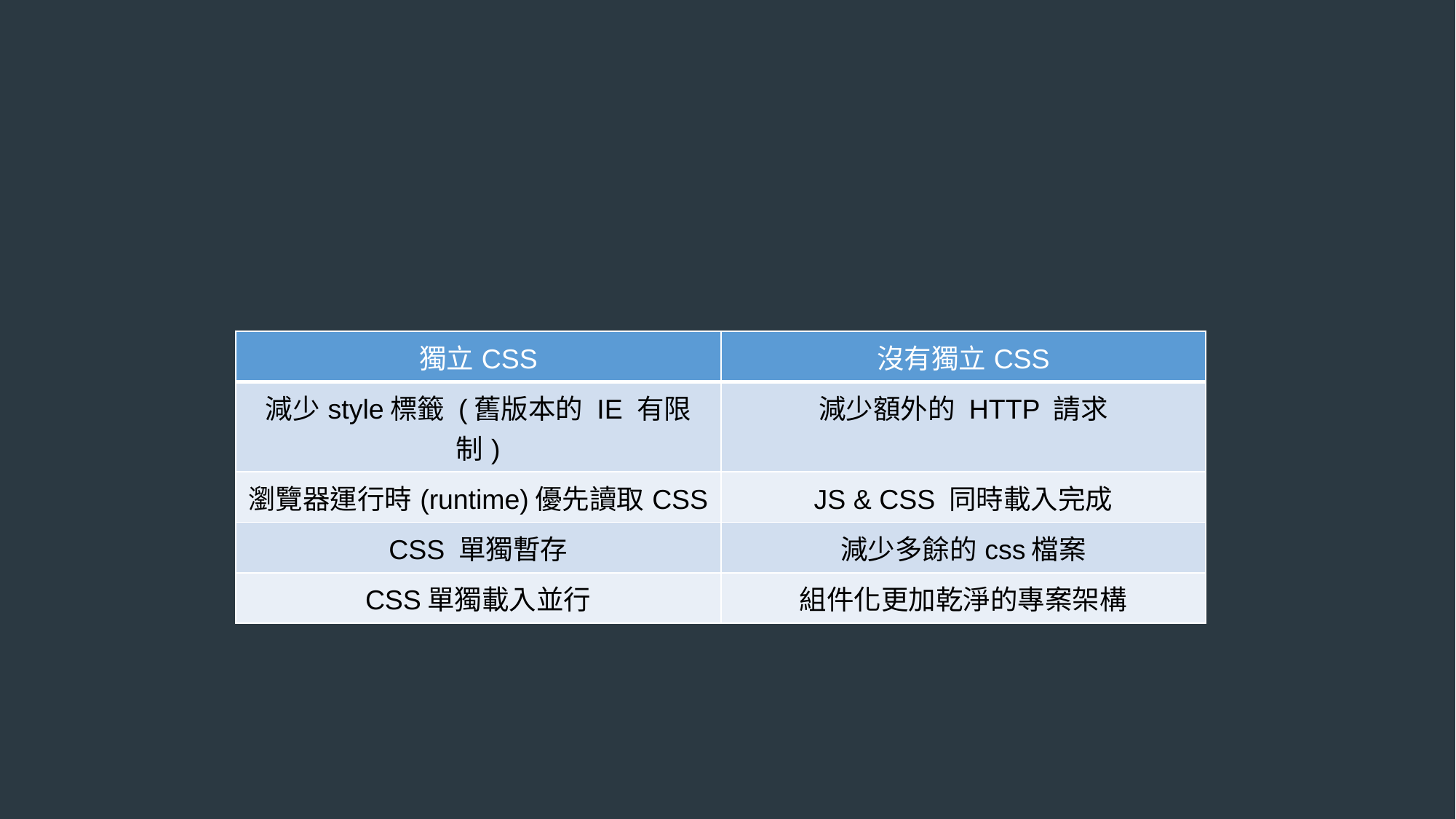

| 獨立CSS | 沒有獨立CSS |
| --- | --- |
| 減少style標籤 (舊版本的 IE 有限制) | 減少額外的 HTTP 請求 |
| 瀏覽器運行時(runtime)優先讀取CSS | JS & CSS 同時載入完成 |
| CSS 單獨暫存 | 減少多餘的css檔案 |
| CSS單獨載入並行 | 組件化更加乾淨的專案架構 |